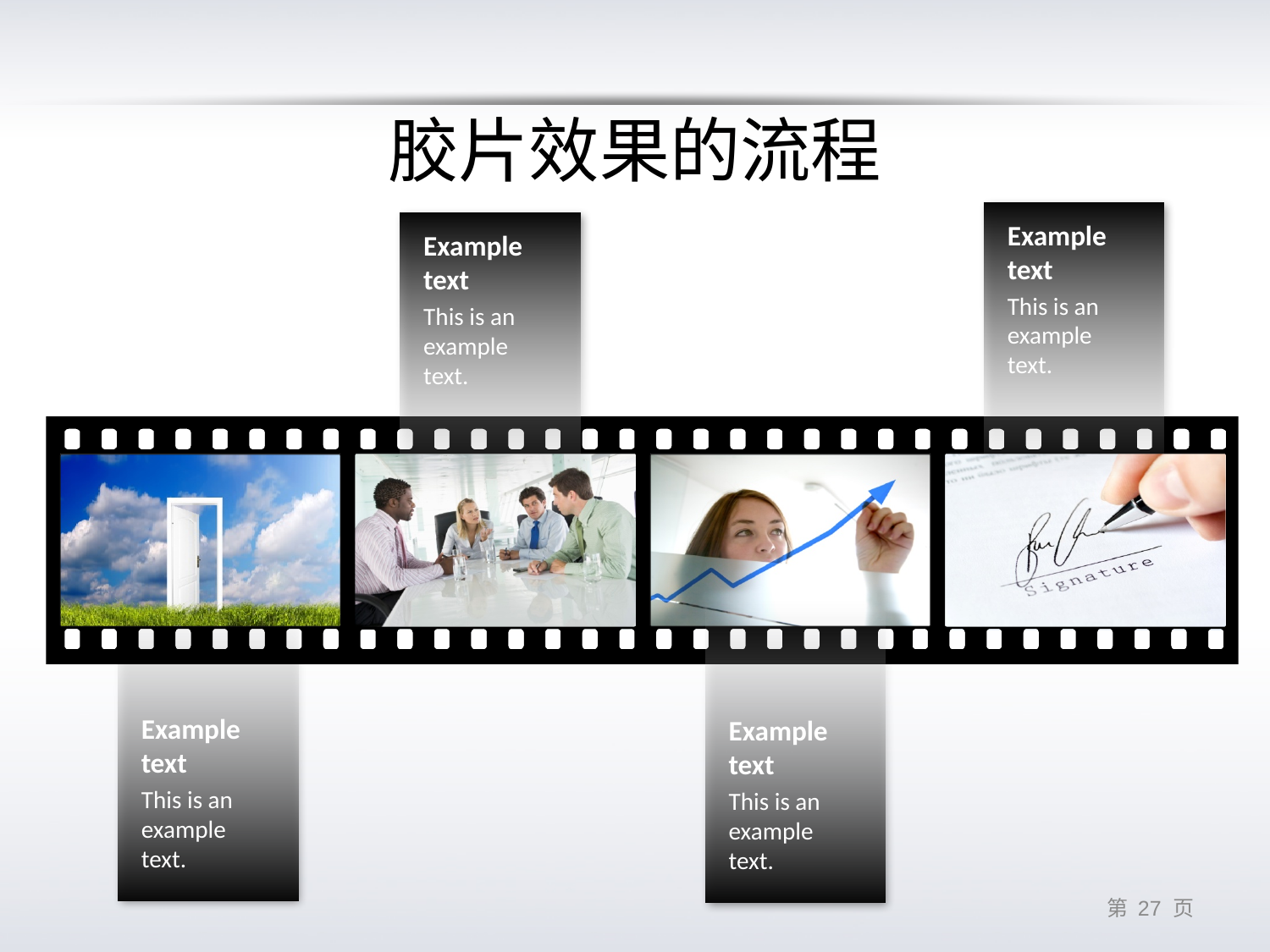

# 胶片效果的流程

Example text
This is an example text.

Example text
This is an example text.

Example text
This is an example text.

Example text
This is an example text.
第 27 页